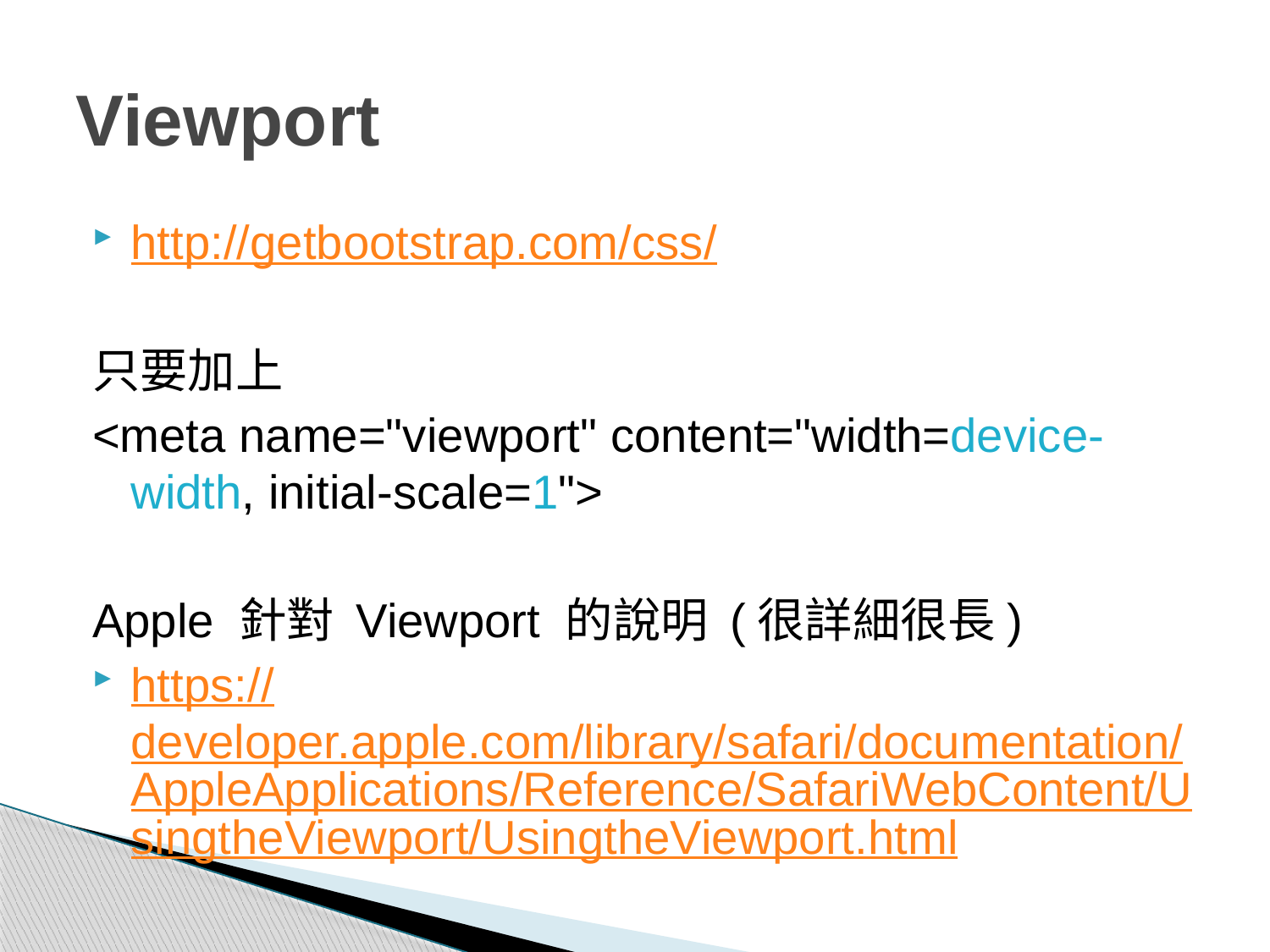

# Viewport
http://getbootstrap.com/css/

只要加上
<meta name="viewport" content="width=device-width, initial-scale=1">

Apple 針對 Viewport 的說明 (很詳細很長)
https://developer.apple.com/library/safari/documentation/AppleApplications/Reference/SafariWebContent/UsingtheViewport/UsingtheViewport.html